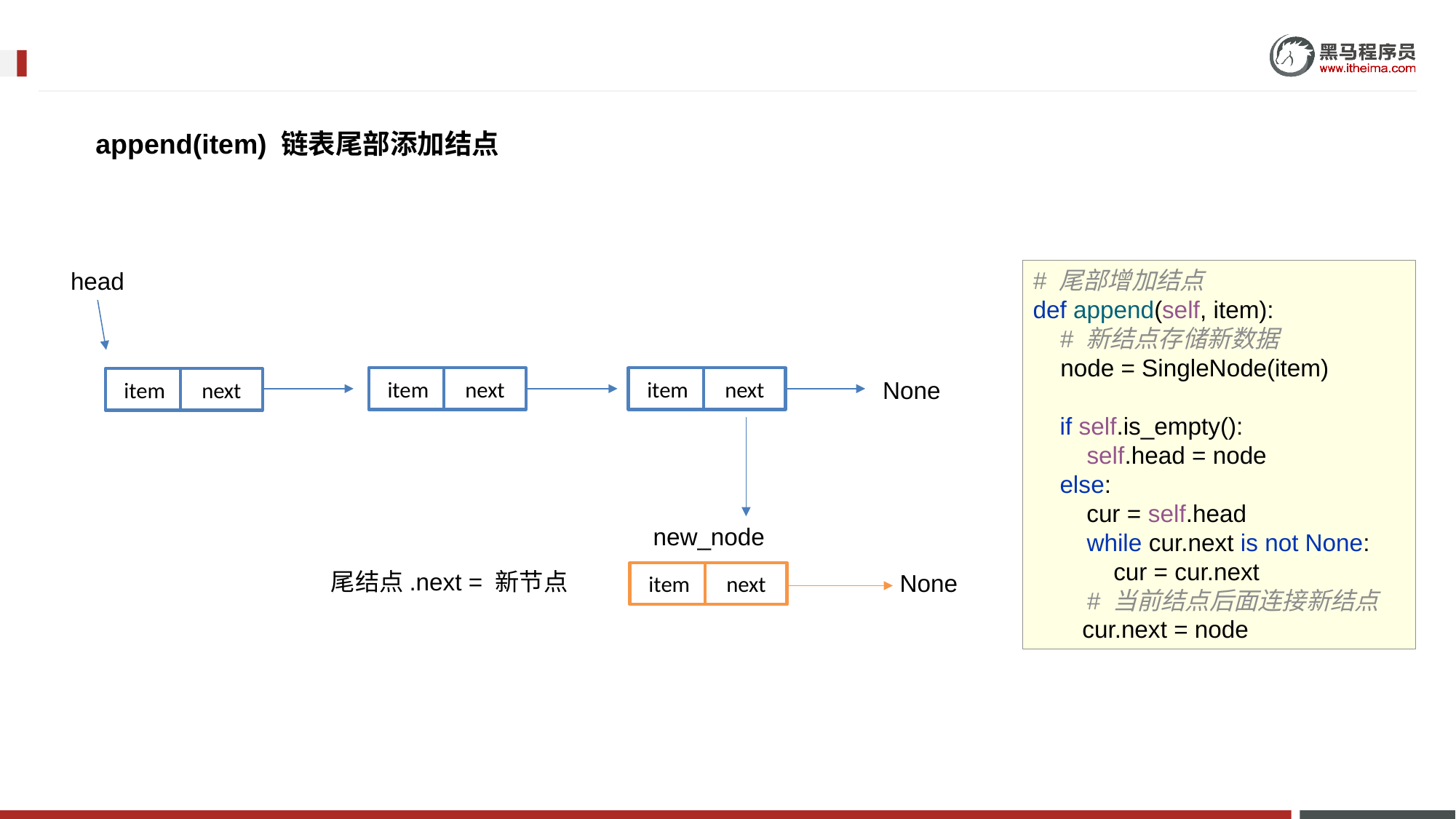

append(item) 链表尾部添加结点
# 尾部增加结点 def append(self, item): # 新结点存储新数据 node = SingleNode(item) if self.is_empty(): self.head = node else: cur = self.head while cur.next is not None: cur = cur.next # 当前结点后面连接新结点 cur.next = node
head
next
next
item
item
next
item
None
new_node
尾结点.next = 新节点
next
None
item